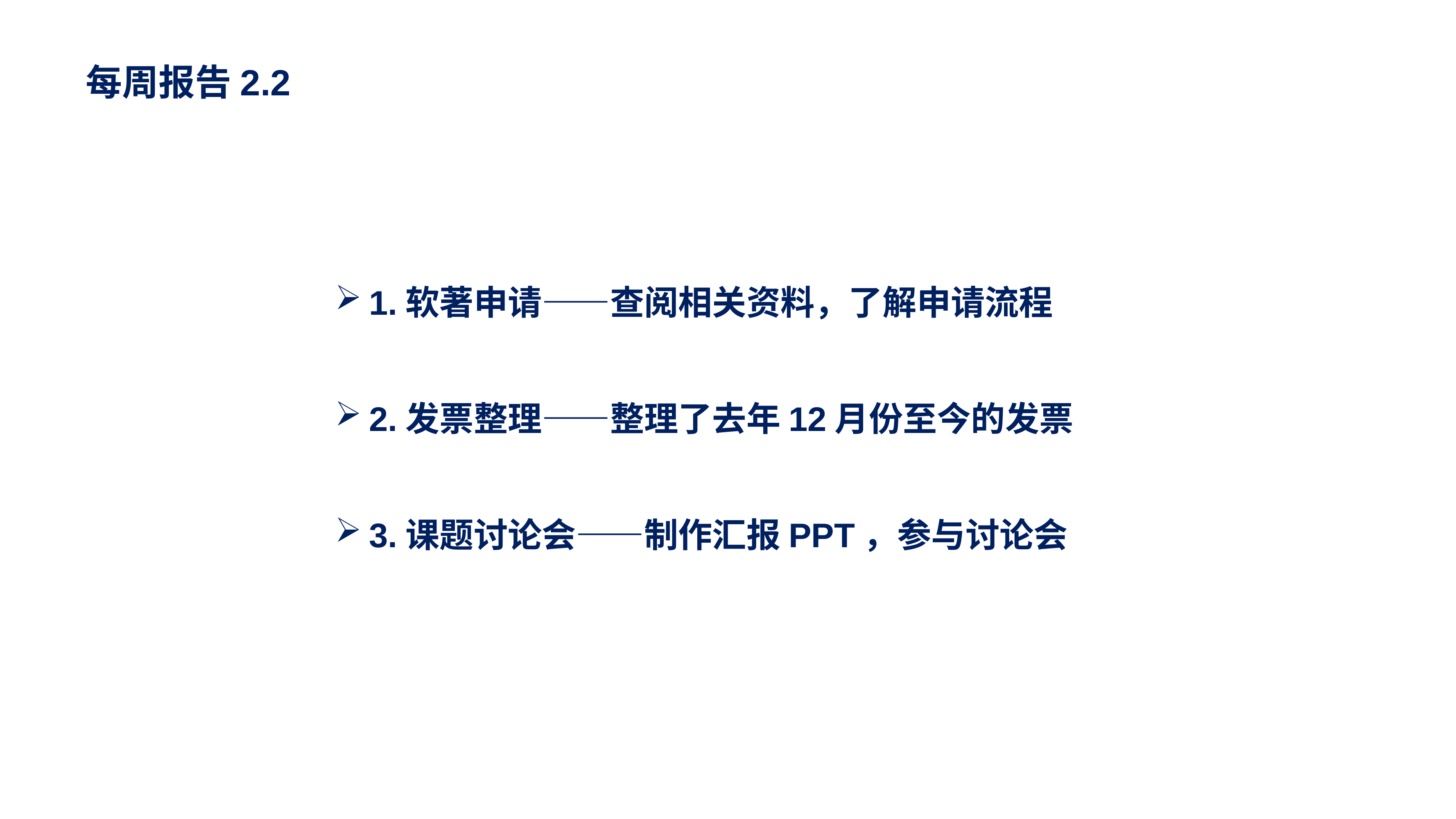

每周报告2.2
1.软著申请——查阅相关资料，了解申请流程
2.发票整理——整理了去年12月份至今的发票
3.课题讨论会——制作汇报PPT，参与讨论会